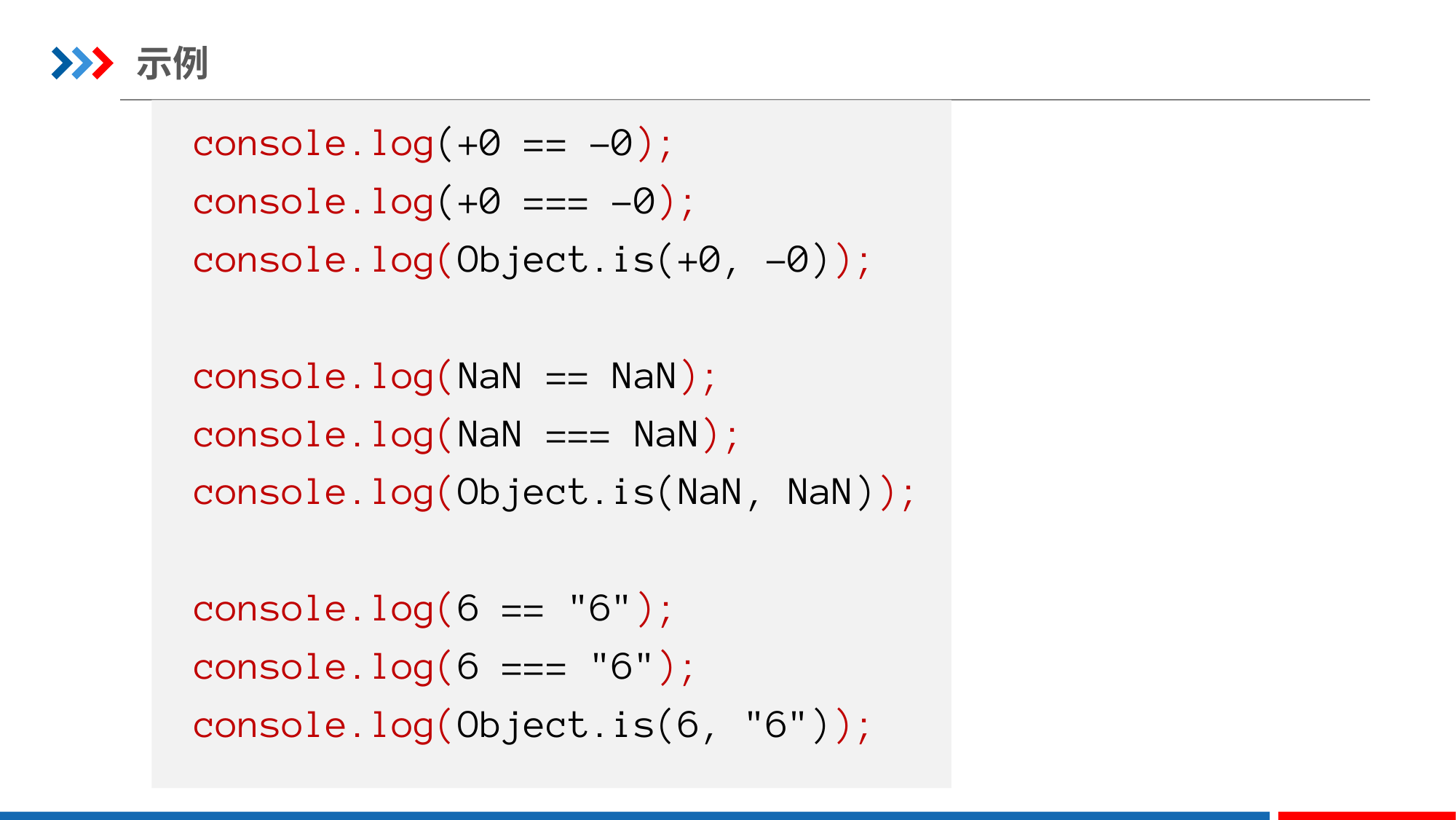

示例

console.log(+0 == -0);                  // true
console.log(+0 === -0);                 // true
console.log(Object.is(+0, -0));         // false

console.log(NaN == NaN);                // false
console.log(NaN === NaN);               // false
console.log(Object.is(NaN, NaN));       // true

console.log(6 == "6");                  // true
console.log(6 === "6");                 // false
console.log(Object.is(6, "6"));         // false